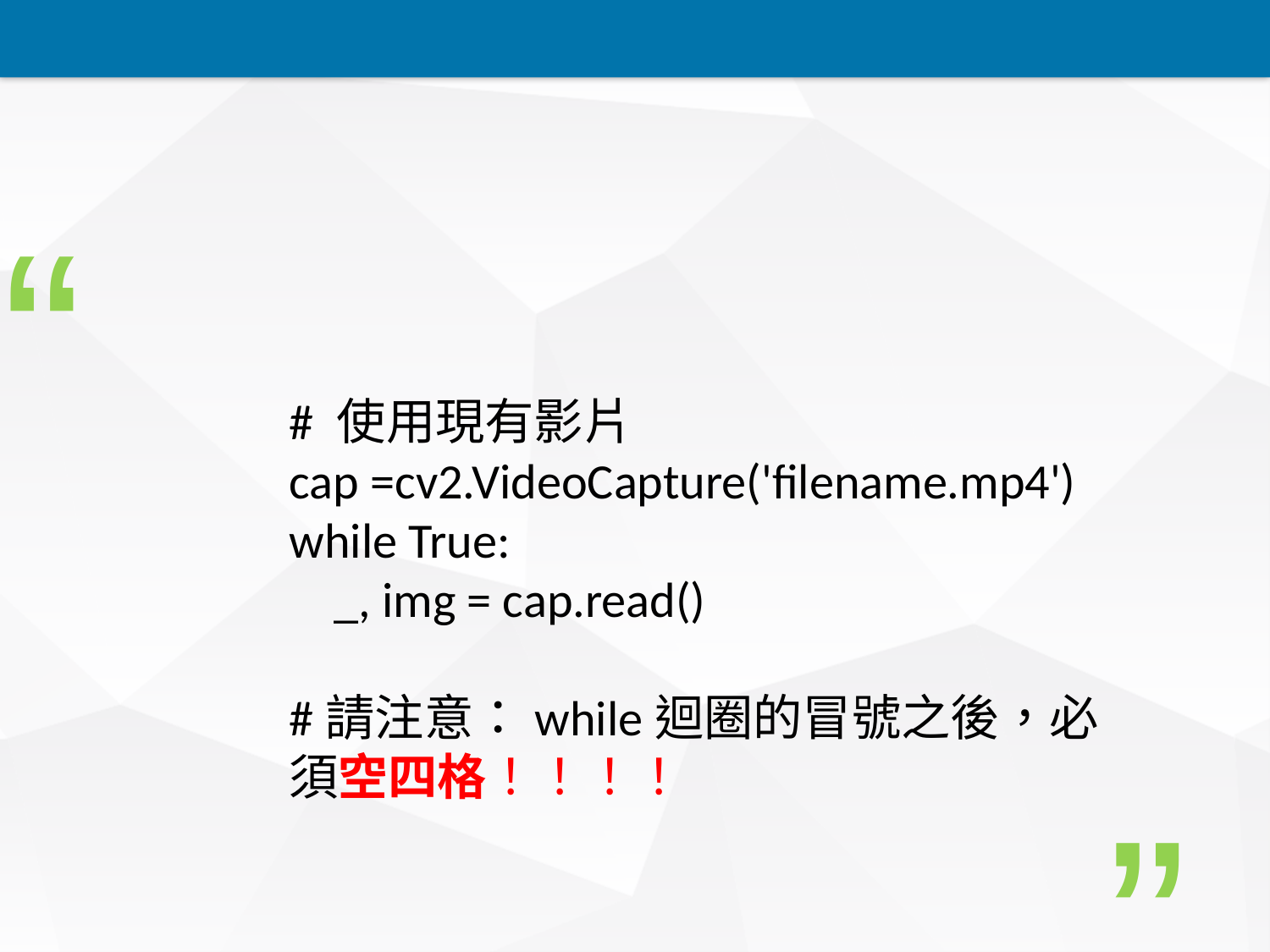

“
# 使用現有影片
cap =cv2.VideoCapture('filename.mp4')
while True:
    _, img = cap.read()

#請注意：while迴圈的冒號之後，必須空四格！！！！
”